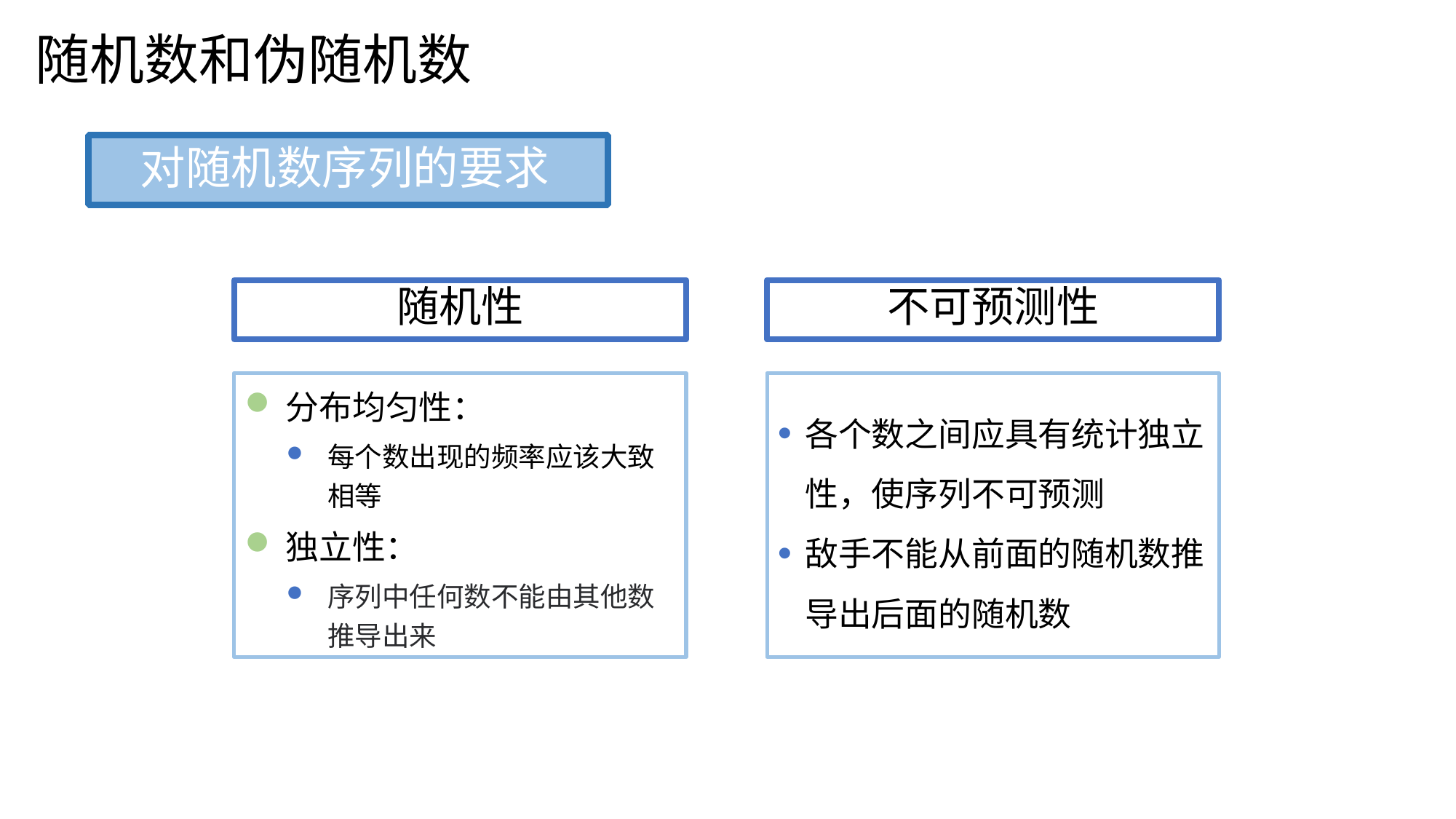

随机数和伪随机数
对随机数序列的要求
随机性
不可预测性
分布均匀性：
每个数出现的频率应该大致相等
独立性：
序列中任何数不能由其他数推导出来

各个数之间应具有统计独立性，使序列不可预测
敌手不能从前面的随机数推导出后面的随机数